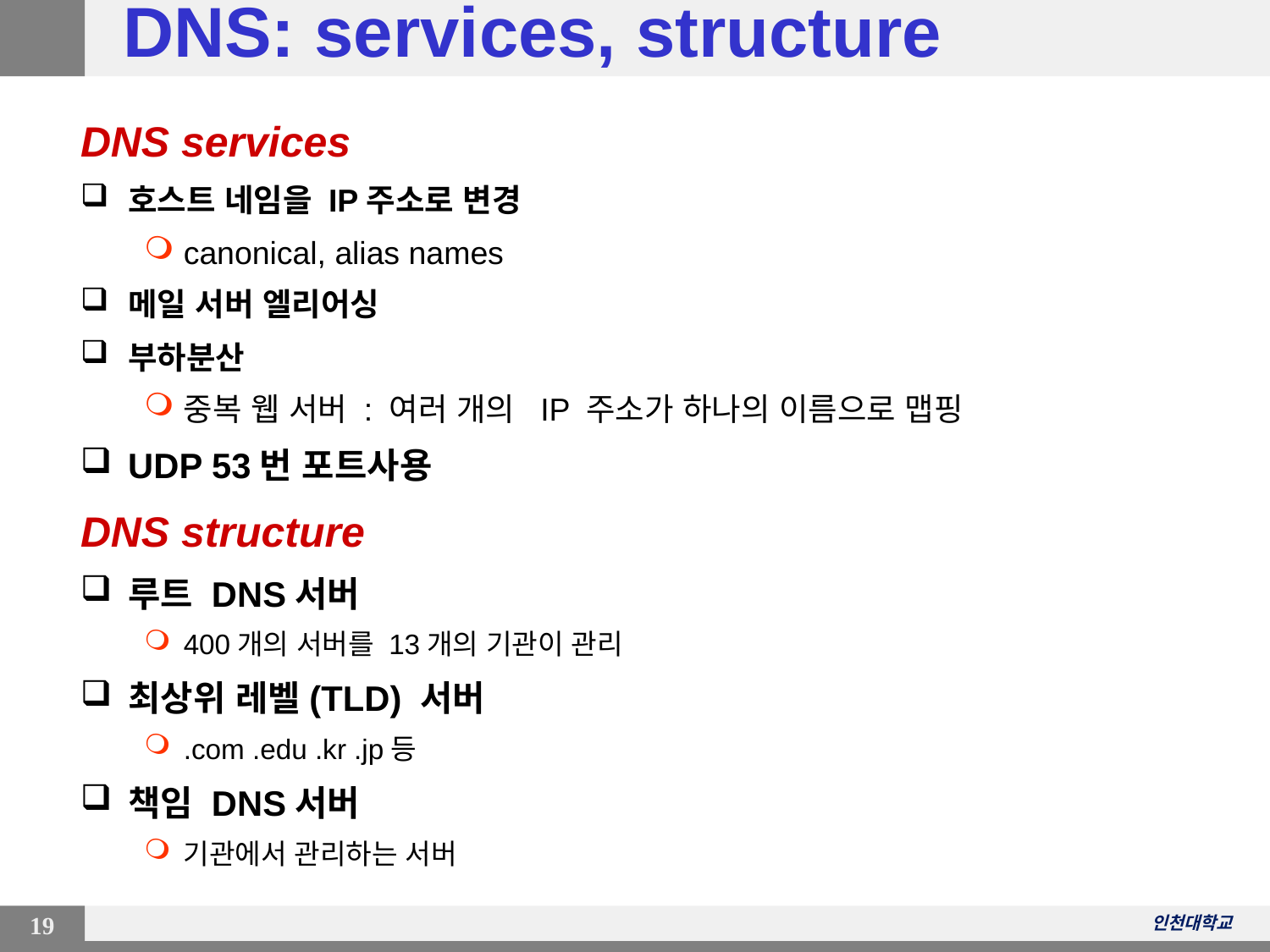

# DNS: services, structure
DNS services
호스트 네임을 IP주소로 변경
canonical, alias names
메일 서버 엘리어싱
부하분산
중복 웹 서버 : 여러 개의  IP 주소가 하나의 이름으로 맵핑
UDP 53번 포트사용
DNS structure
루트 DNS서버
400개의 서버를 13개의 기관이 관리
최상위 레벨(TLD) 서버
.com .edu .kr .jp등
책임 DNS서버
기관에서 관리하는 서버